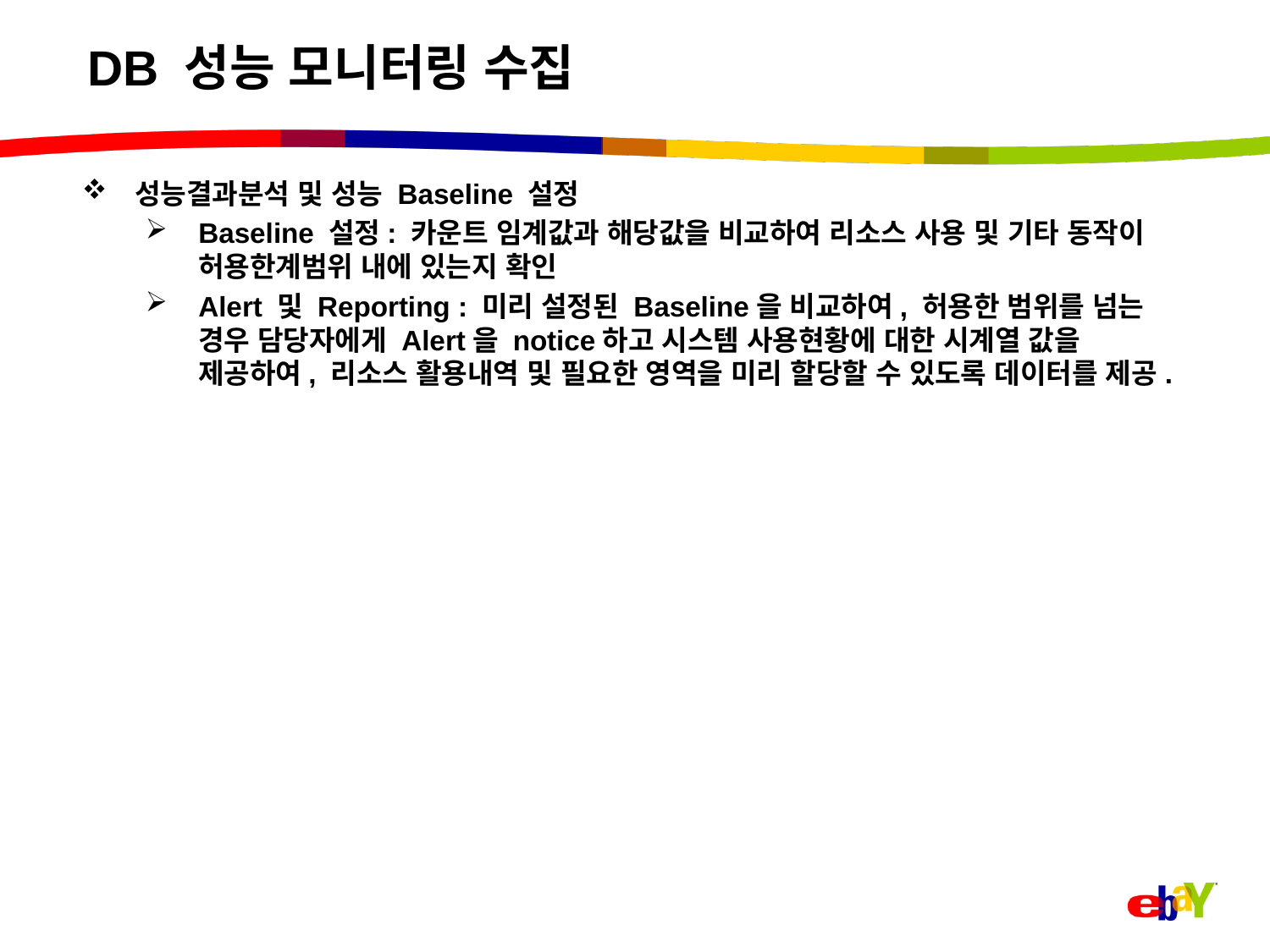

# DB 성능 모니터링 수집
성능결과분석 및 성능 Baseline 설정
Baseline 설정: 카운트 임계값과 해당값을 비교하여 리소스 사용 및 기타 동작이 허용한계범위 내에 있는지 확인
Alert 및 Reporting : 미리 설정된 Baseline을 비교하여, 허용한 범위를 넘는 경우 담당자에게 Alert을 notice하고 시스템 사용현황에 대한 시계열 값을 제공하여, 리소스 활용내역 및 필요한 영역을 미리 할당할 수 있도록 데이터를 제공.